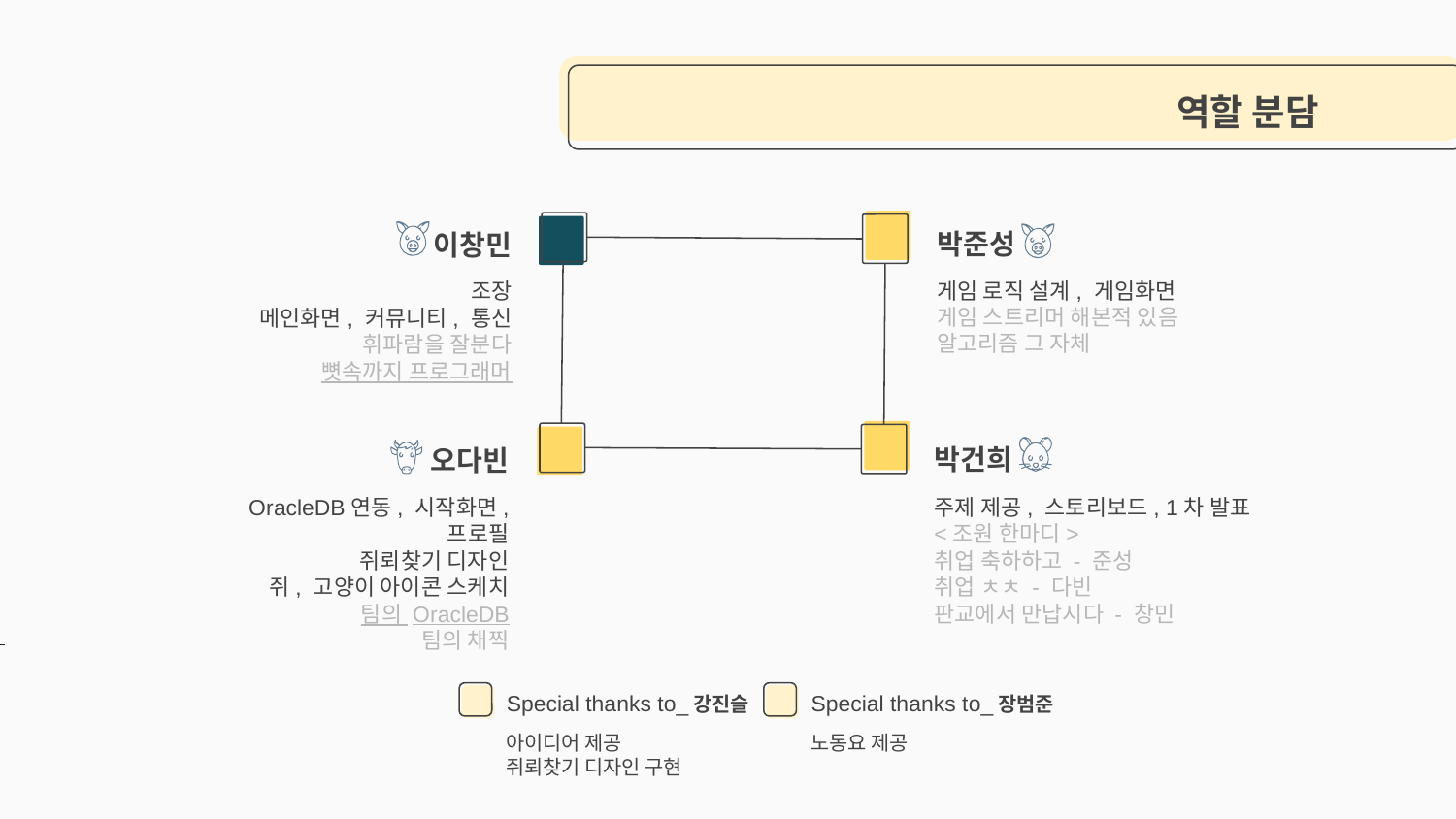

# 역할 분담

박준성
이창민

게임 로직 설계, 게임화면
게임 스트리머 해본적 있음
알고리즘 그 자체
조장
메인화면, 커뮤니티, 통신
휘파람을 잘분다
뼛속까지 프로그래머

박건희
오다빈

OracleDB연동, 시작화면, 프로필
쥐뢰찾기 디자인
쥐, 고양이 아이콘 스케치
팀의 OracleDB
팀의 채찍
주제 제공, 스토리보드, 1차 발표
<조원 한마디>
취업 축하하고 - 준성
취업 ㅊㅊ - 다빈
판교에서 만납시다 - 창민

Special thanks to_강진슬

아이디어 제공
쥐뢰찾기 디자인 구현
Special thanks to_장범준

노동요 제공